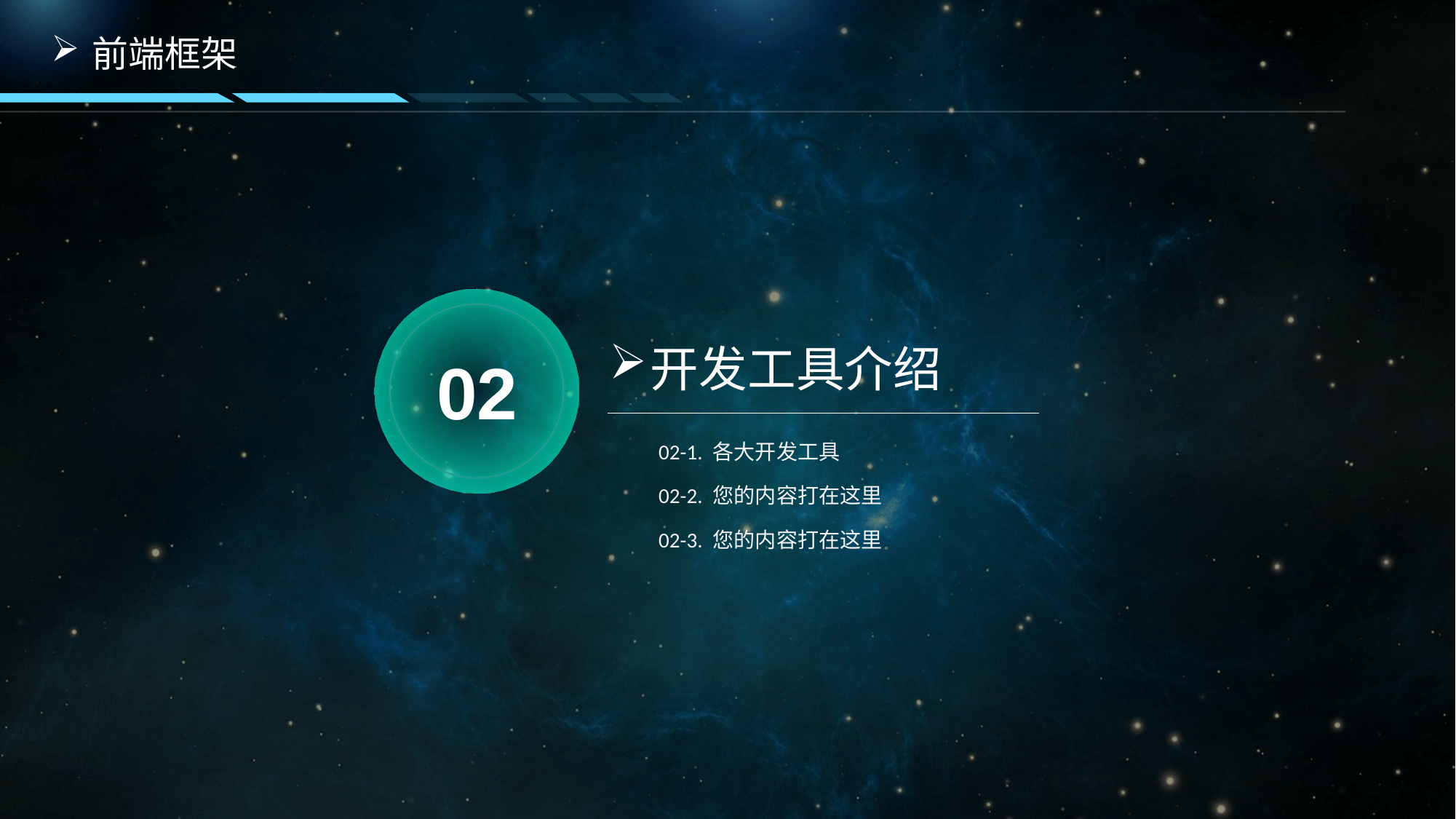

前端框架

02
开发工具介绍
02-1. 各大开发工具
02-2. 您的内容打在这里
02-3. 您的内容打在这里